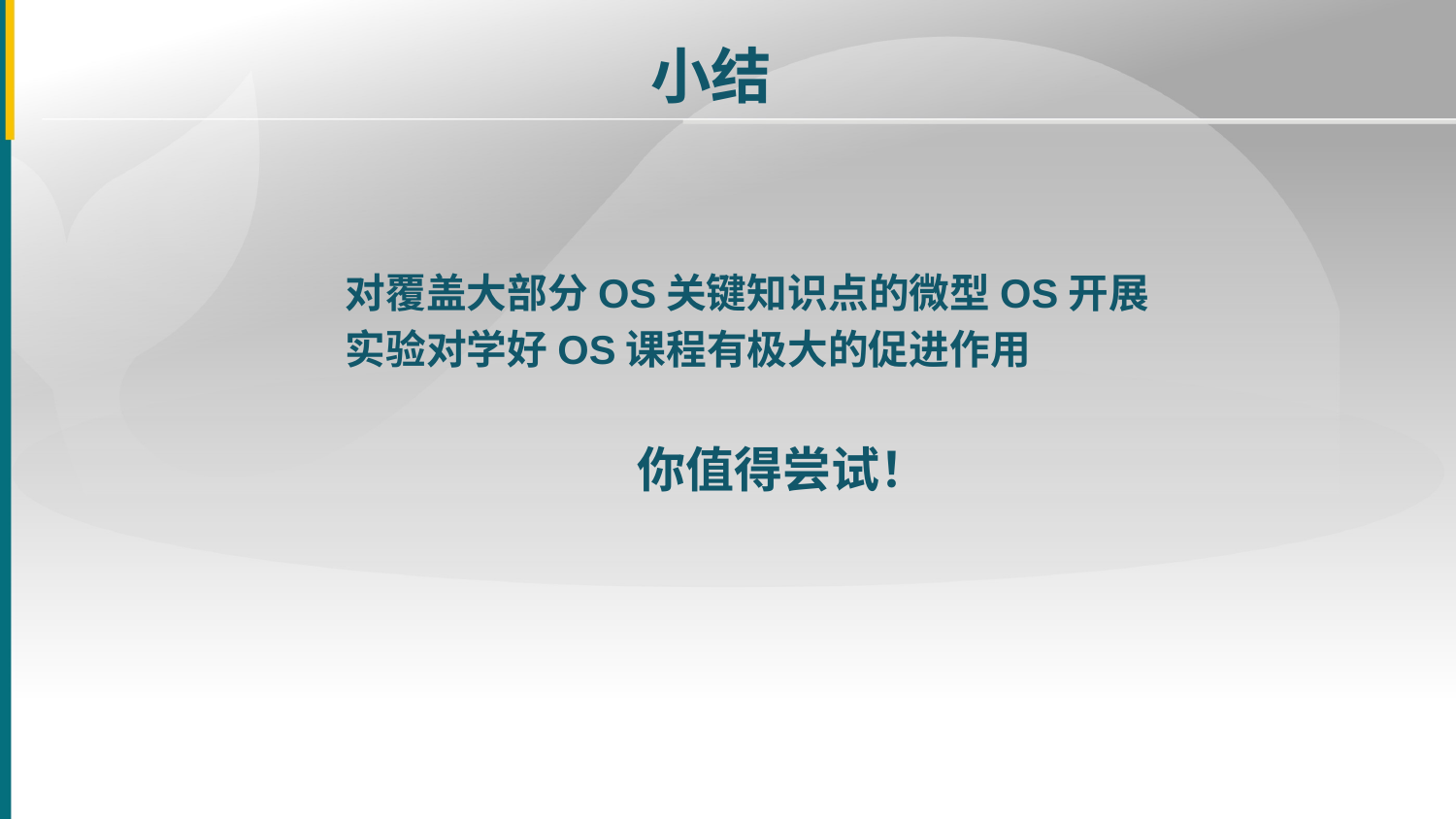

# 小结
对覆盖大部分OS关键知识点的微型OS开展
实验对学好OS课程有极大的促进作用

你值得尝试！